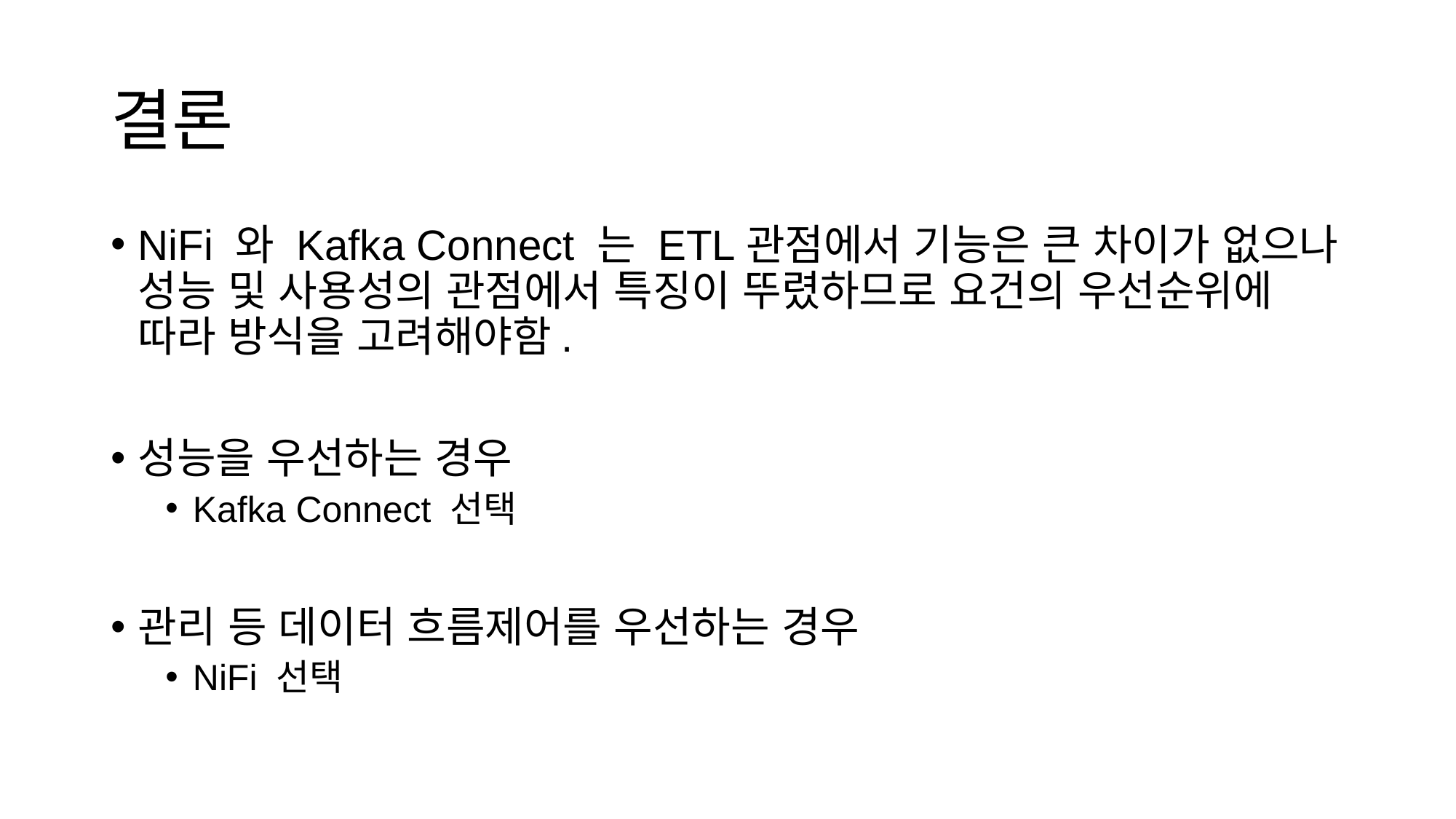

# 결론
NiFi 와 Kafka Connect 는 ETL관점에서 기능은 큰 차이가 없으나 성능 및 사용성의 관점에서 특징이 뚜렸하므로 요건의 우선순위에 따라 방식을 고려해야함.

성능을 우선하는 경우
Kafka Connect 선택

관리 등 데이터 흐름제어를 우선하는 경우
NiFi 선택